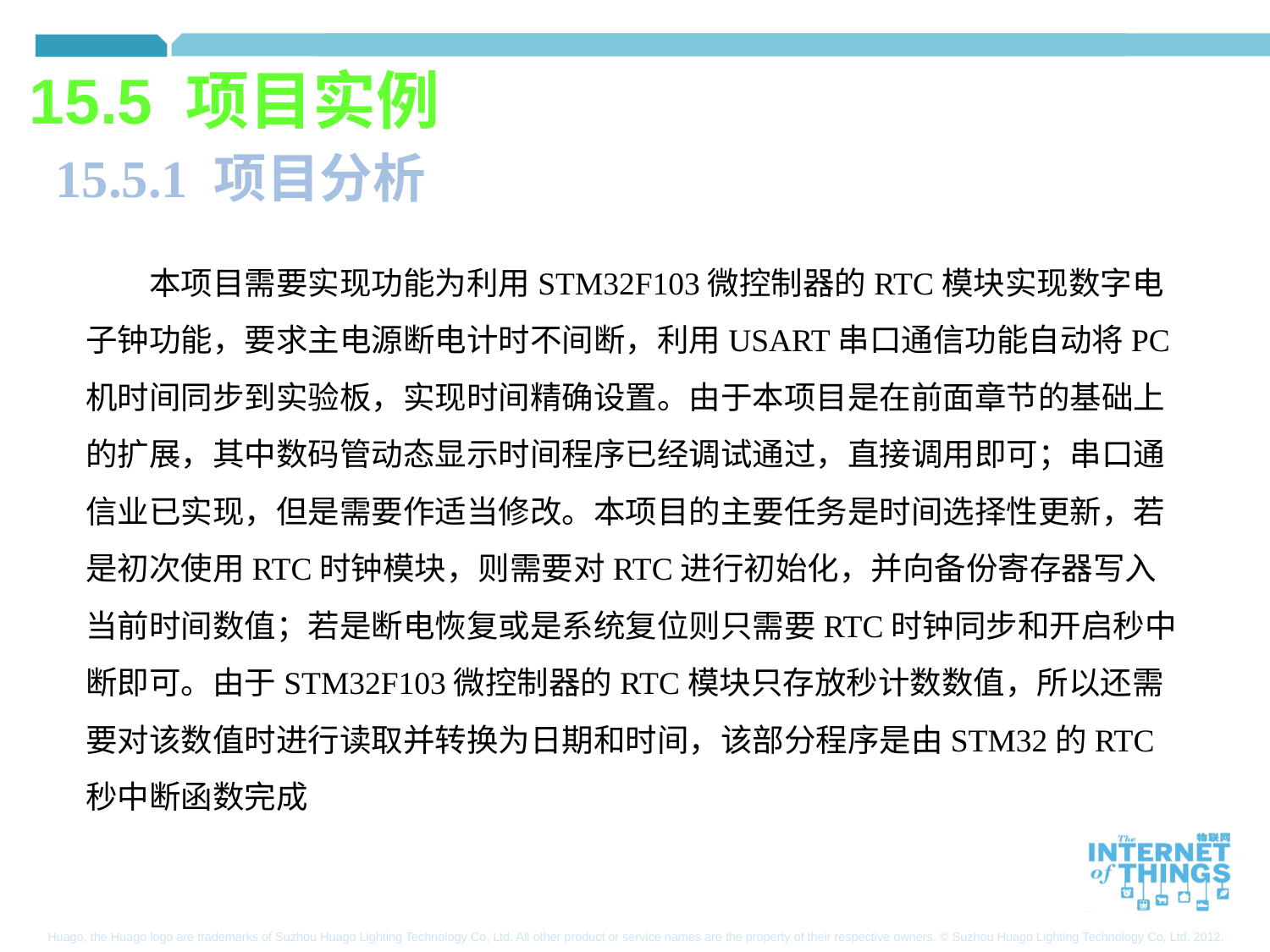

15.5 项目实例
15.5.1 项目分析
本项目需要实现功能为利用STM32F103微控制器的RTC模块实现数字电子钟功能，要求主电源断电计时不间断，利用USART串口通信功能自动将PC机时间同步到实验板，实现时间精确设置。由于本项目是在前面章节的基础上的扩展，其中数码管动态显示时间程序已经调试通过，直接调用即可；串口通信业已实现，但是需要作适当修改。本项目的主要任务是时间选择性更新，若是初次使用RTC时钟模块，则需要对RTC进行初始化，并向备份寄存器写入当前时间数值；若是断电恢复或是系统复位则只需要RTC时钟同步和开启秒中断即可。由于STM32F103微控制器的RTC模块只存放秒计数数值，所以还需要对该数值时进行读取并转换为日期和时间，该部分程序是由STM32的RTC秒中断函数完成